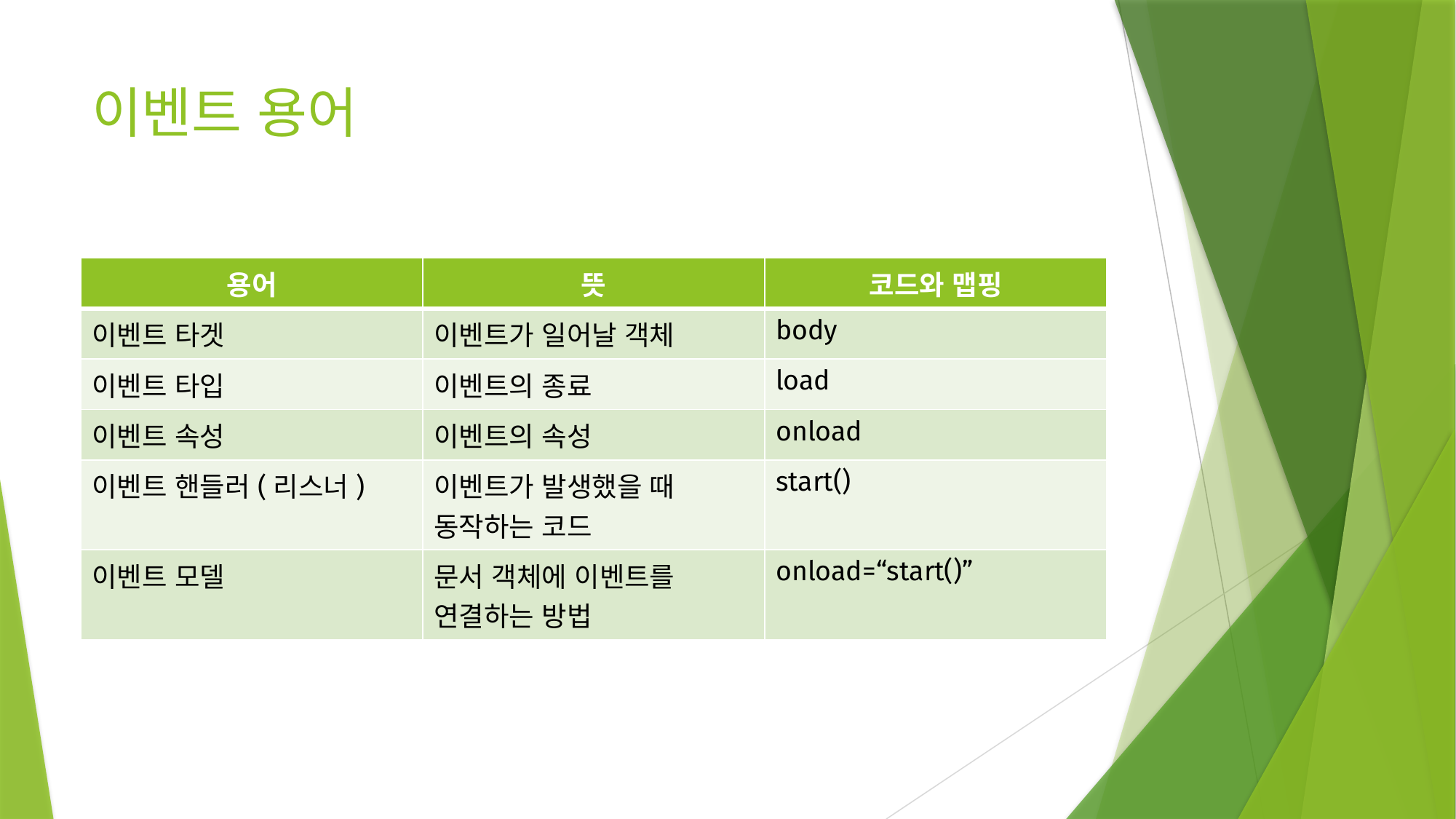

# 이벤트 용어
| 용어 | 뜻 | 코드와 맵핑 |
| --- | --- | --- |
| 이벤트 타겟 | 이벤트가 일어날 객체 | body |
| 이벤트 타입 | 이벤트의 종료 | load |
| 이벤트 속성 | 이벤트의 속성 | onload |
| 이벤트 핸들러(리스너) | 이벤트가 발생했을 때 동작하는 코드 | start() |
| 이벤트 모델 | 문서 객체에 이벤트를 연결하는 방법 | onload=“start()” |